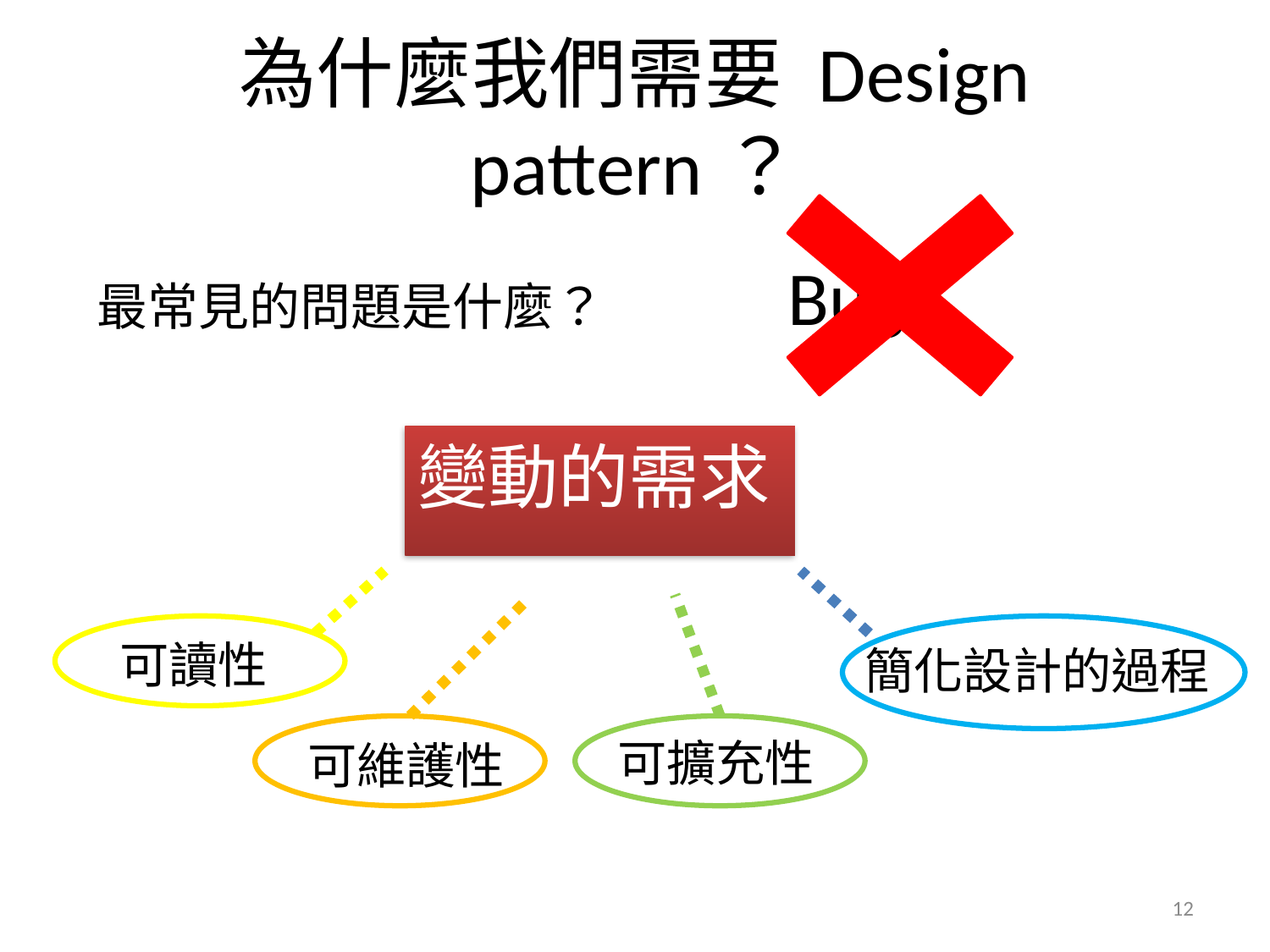

# 為什麼我們需要 Design pattern？

最常見的問題是什麼？               Bug?
變動的需求

可讀性
簡化設計的過程

可擴充性
可維護性
12